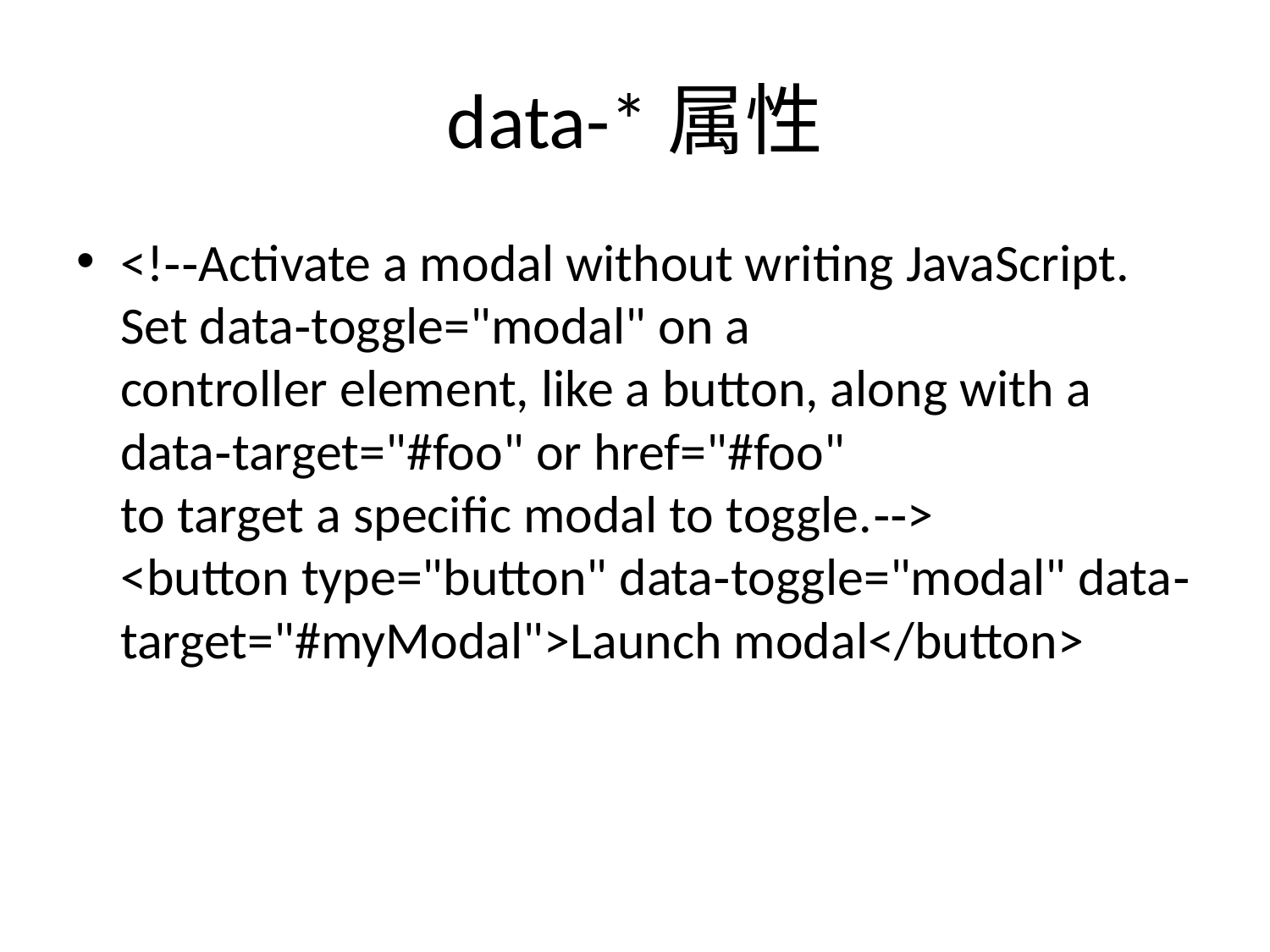

# data-*属性
<!‐‐Activate a modal without writing JavaScript. Set data‐toggle="modal" on a
controller element, like a button, along with a data‐target="#foo" or href="#foo"
to target a specific modal to toggle.‐‐>
<button type="button" data‐toggle="modal" data‐target="#myModal">Launch modal</button>